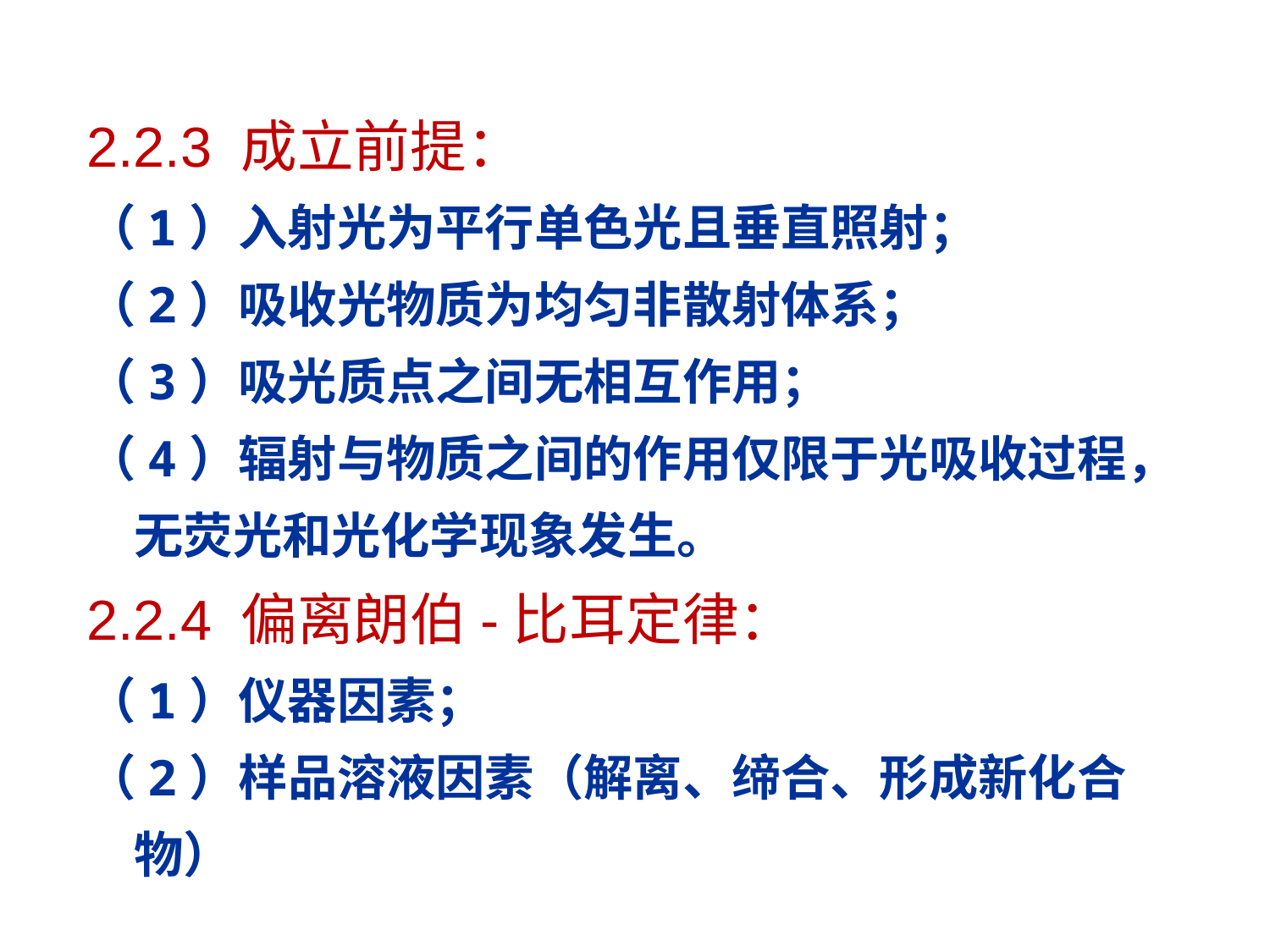

2.2.3 成立前提：
（1）入射光为平行单色光且垂直照射；
（2）吸收光物质为均匀非散射体系；
（3）吸光质点之间无相互作用；
（4）辐射与物质之间的作用仅限于光吸收过程，无荧光和光化学现象发生。
2.2.4 偏离朗伯-比耳定律：
（1）仪器因素；
（2）样品溶液因素（解离、缔合、形成新化合物）